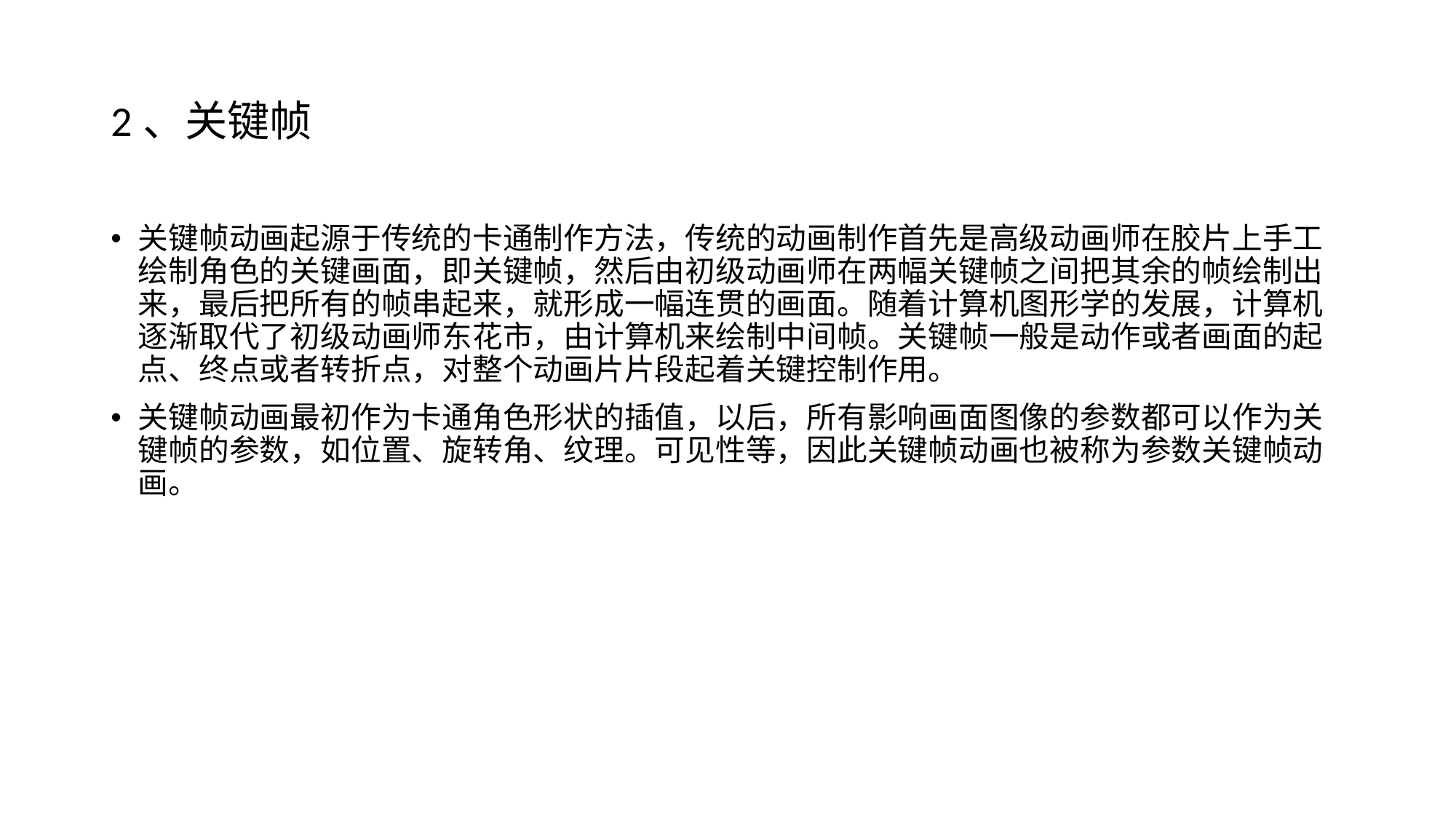

# 2、关键帧
关键帧动画起源于传统的卡通制作方法，传统的动画制作首先是高级动画师在胶片上手工绘制角色的关键画面，即关键帧，然后由初级动画师在两幅关键帧之间把其余的帧绘制出来，最后把所有的帧串起来，就形成一幅连贯的画面。随着计算机图形学的发展，计算机逐渐取代了初级动画师东花市，由计算机来绘制中间帧。关键帧一般是动作或者画面的起点、终点或者转折点，对整个动画片片段起着关键控制作用。
关键帧动画最初作为卡通角色形状的插值，以后，所有影响画面图像的参数都可以作为关键帧的参数，如位置、旋转角、纹理。可见性等，因此关键帧动画也被称为参数关键帧动画。